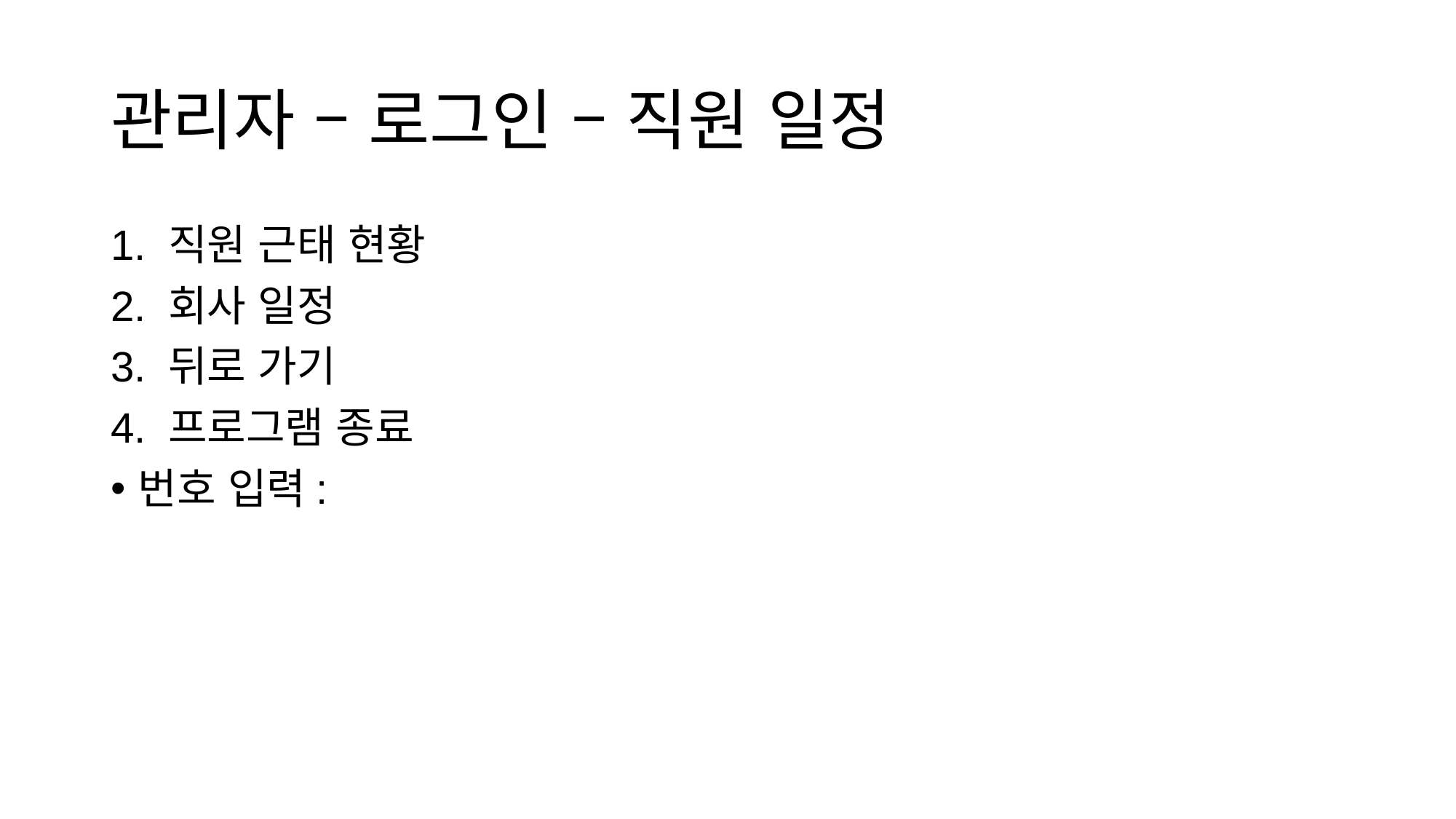

# 관리자 – 로그인 – 직원 일정
1. 직원 근태 현황
2. 회사 일정
3. 뒤로 가기
4. 프로그램 종료
번호 입력: